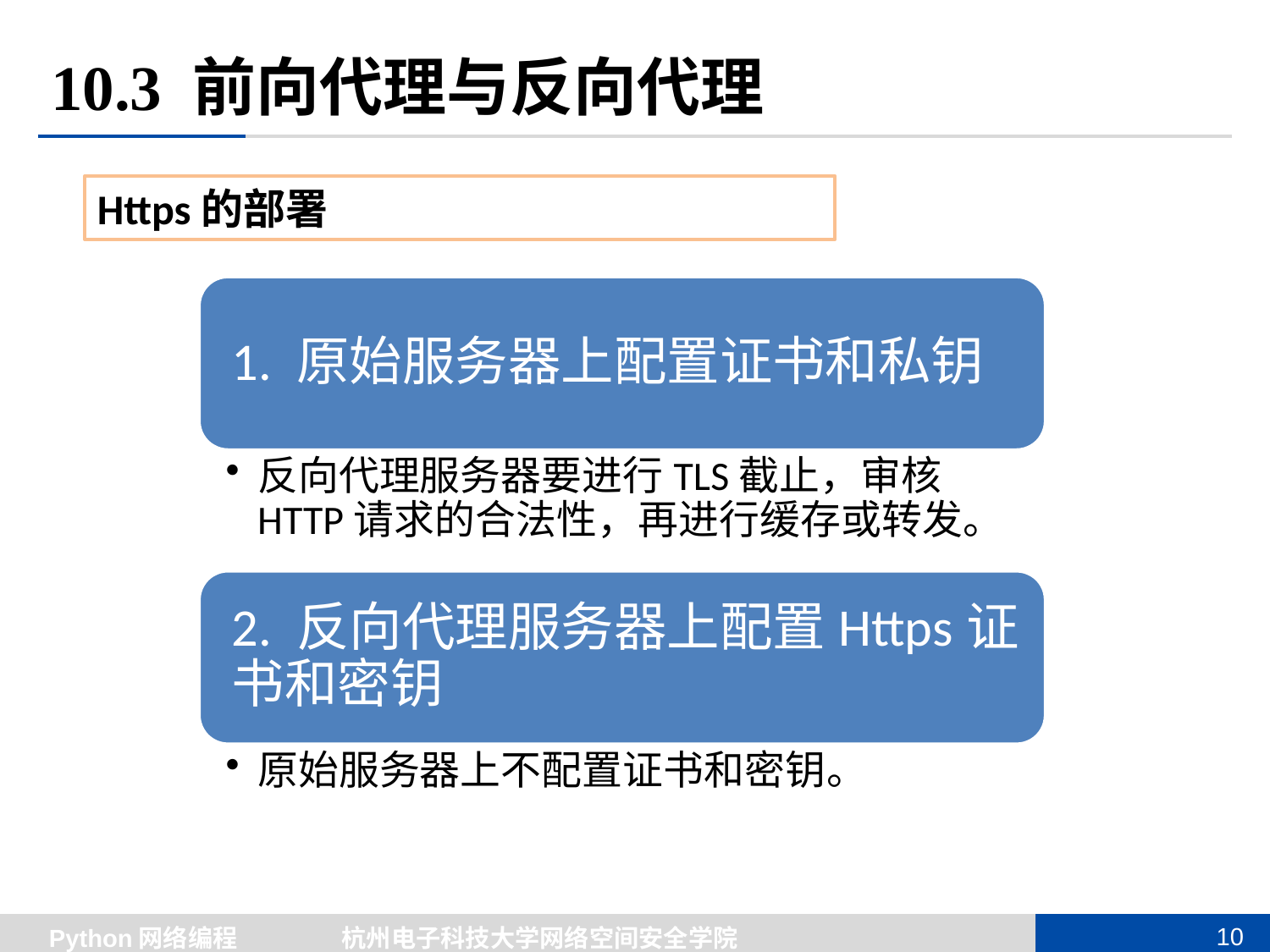

# 10.3 前向代理与反向代理
Https的部署
1. 原始服务器上配置证书和私钥
反向代理服务器要进行TLS截止，审核HTTP请求的合法性，再进行缓存或转发。
2. 反向代理服务器上配置Https证书和密钥
原始服务器上不配置证书和密钥。